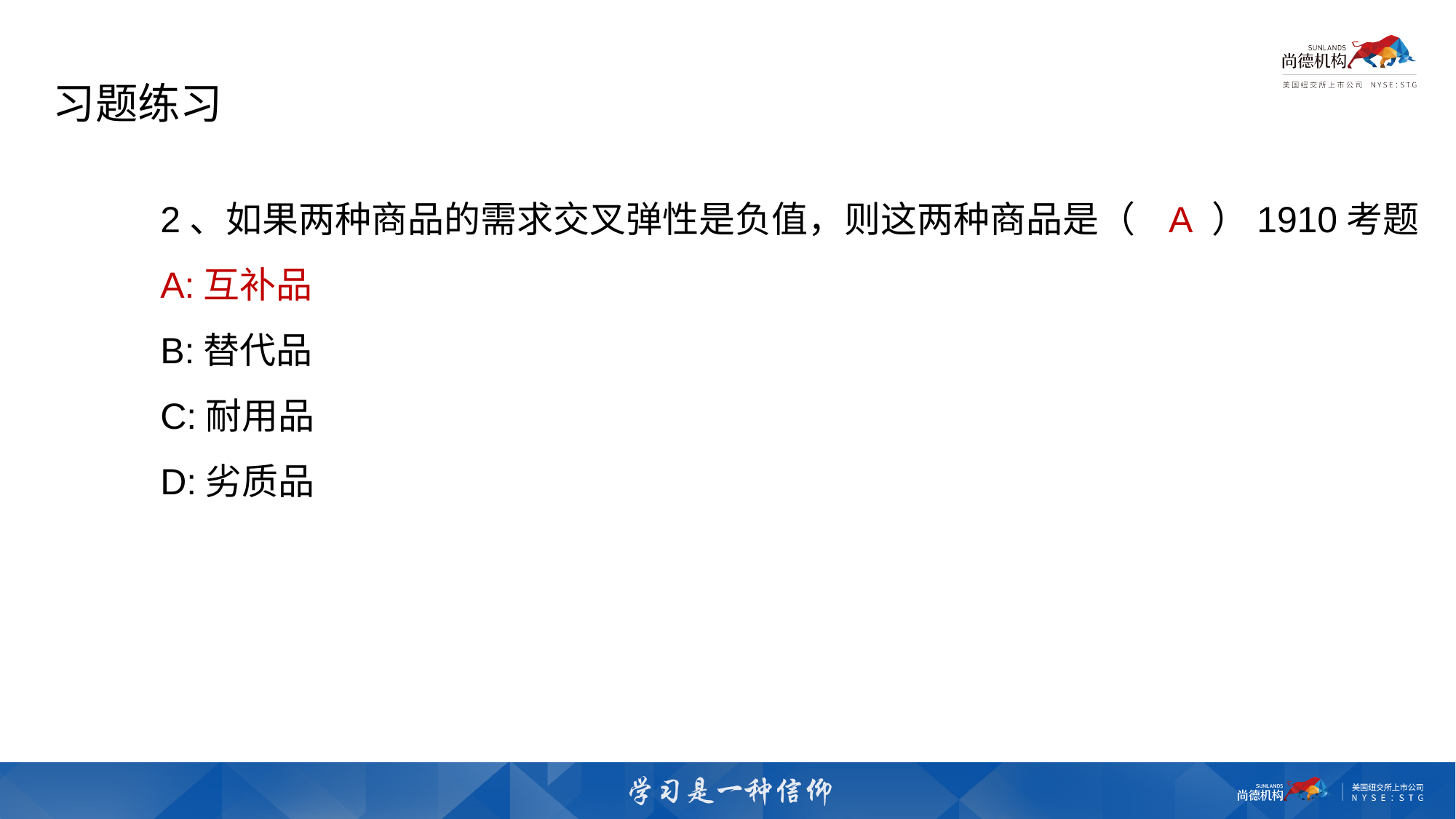

习题练习
2、如果两种商品的需求交叉弹性是负值，则这两种商品是（   A ）1910考题
A:​互补品
B:替代品
C:耐用品
D:劣质品